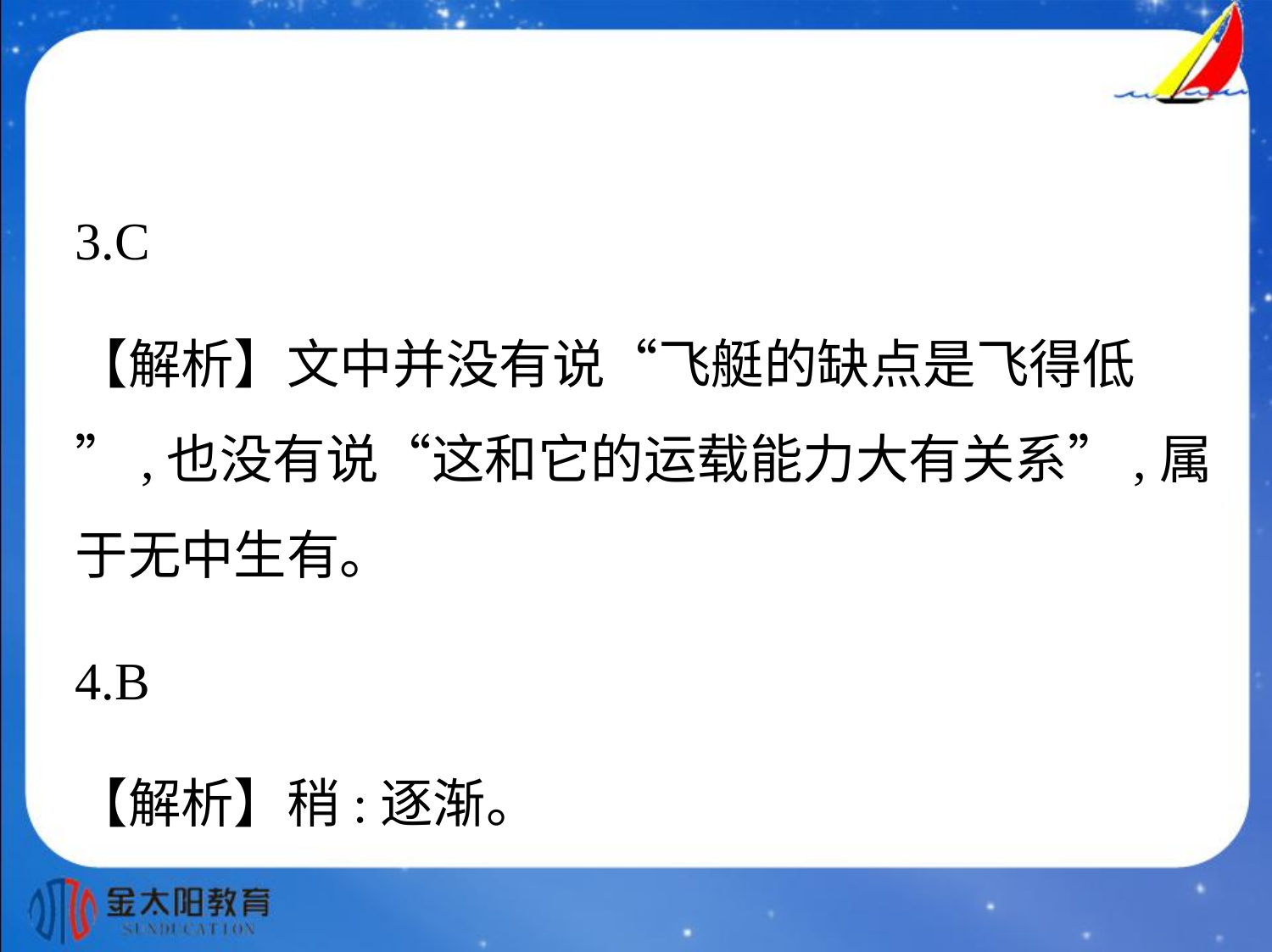

3.C
【解析】文中并没有说“飞艇的缺点是飞得低
”,也没有说“这和它的运载能力大有关系”,属
于无中生有。
4.B
【解析】稍:逐渐。